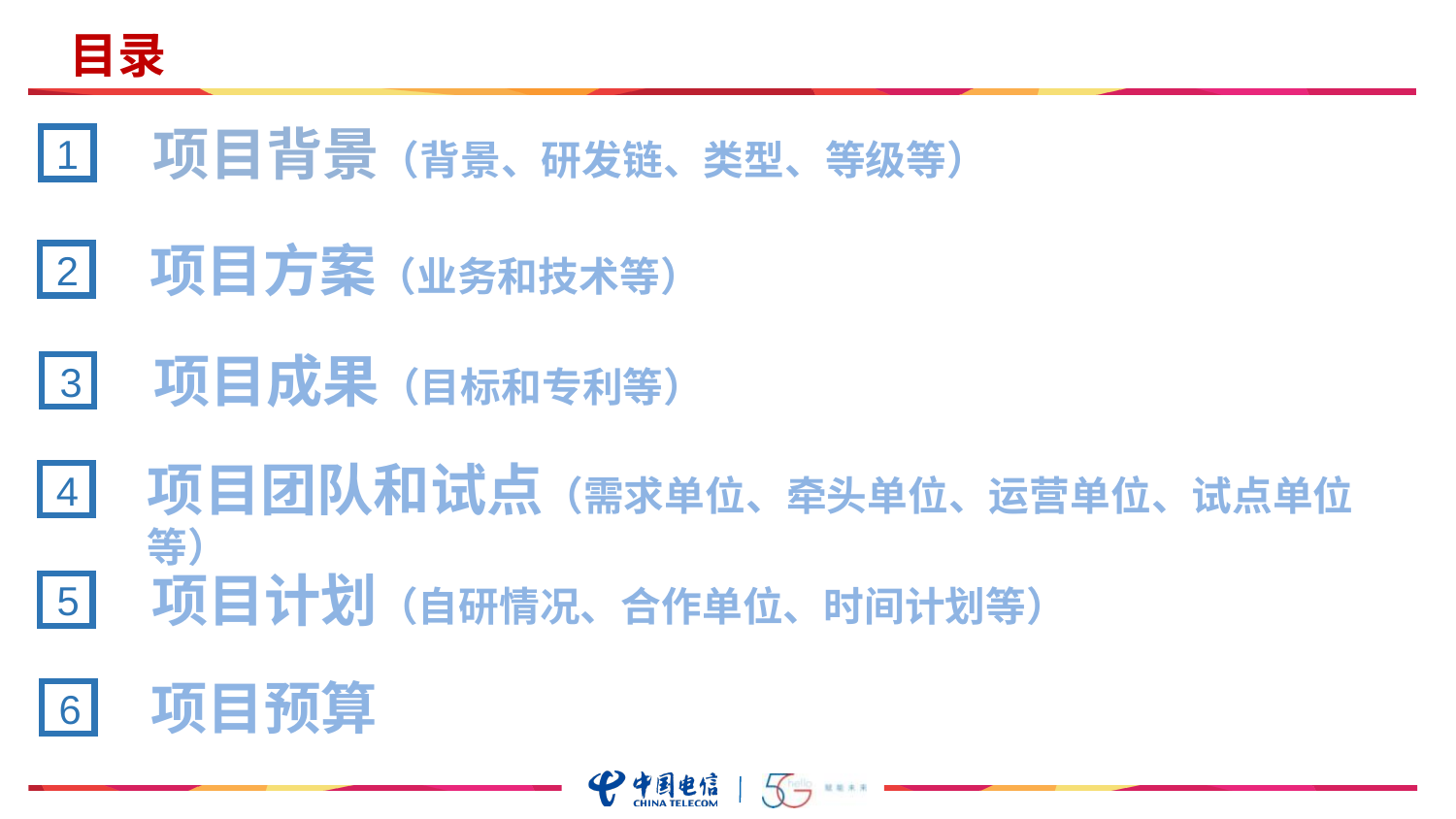

目录
项目背景（背景、研发链、类型、等级等）
1

项目方案（业务和技术等）
2

项目成果（目标和专利等）
3

项目团队和试点（需求单位、牵头单位、运营单位、试点单位等）
4

项目计划（自研情况、合作单位、时间计划等）
5

项目预算
6